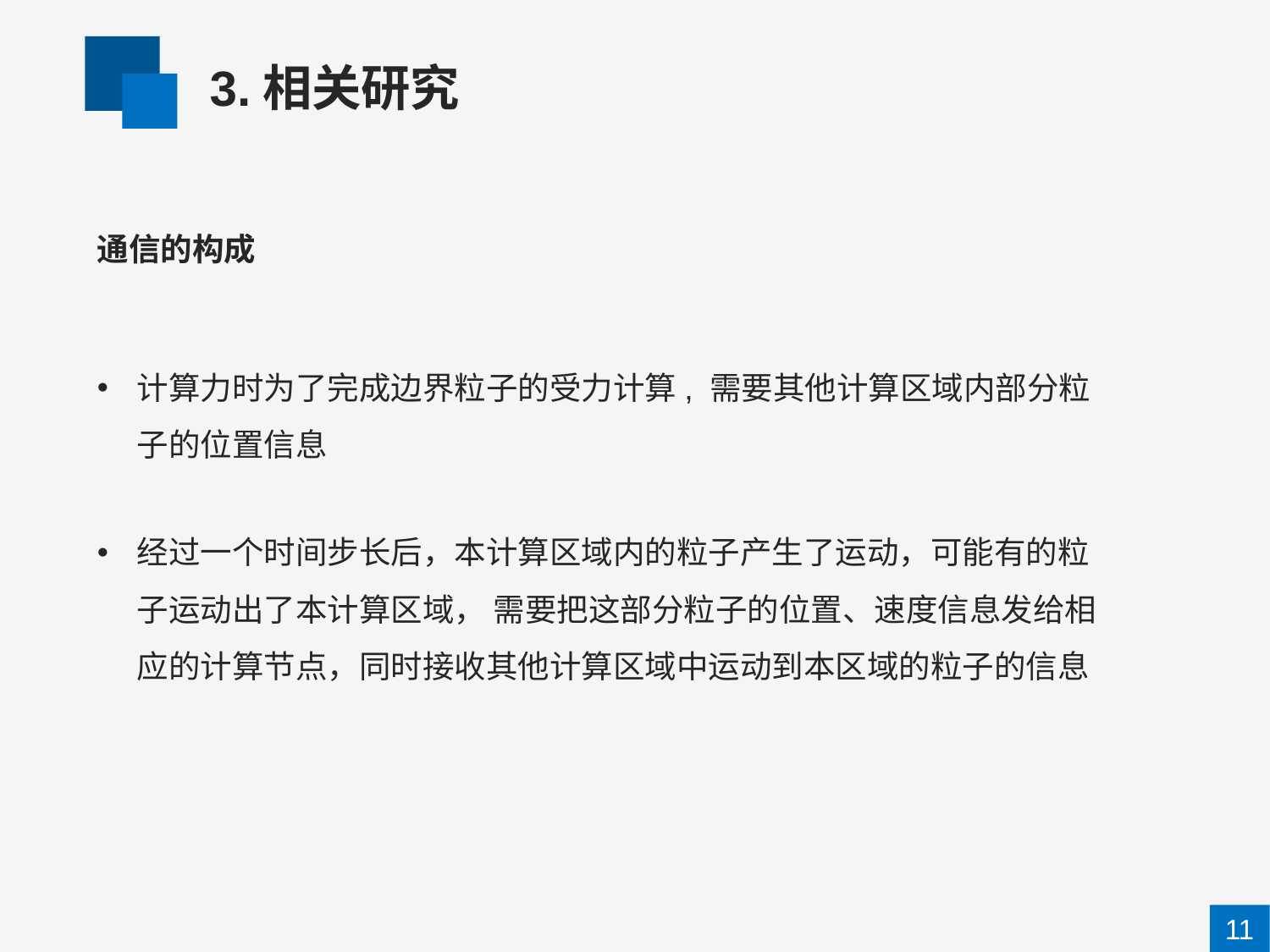

3.相关研究
通信的构成
计算力时为了完成边界粒子的受力计算, 需要其他计算区域内部分粒子的位置信息
经过一个时间步长后，本计算区域内的粒子产生了运动，可能有的粒子运动出了本计算区域， 需要把这部分粒子的位置、速度信息发给相应的计算节点，同时接收其他计算区域中运动到本区域的粒子的信息
11